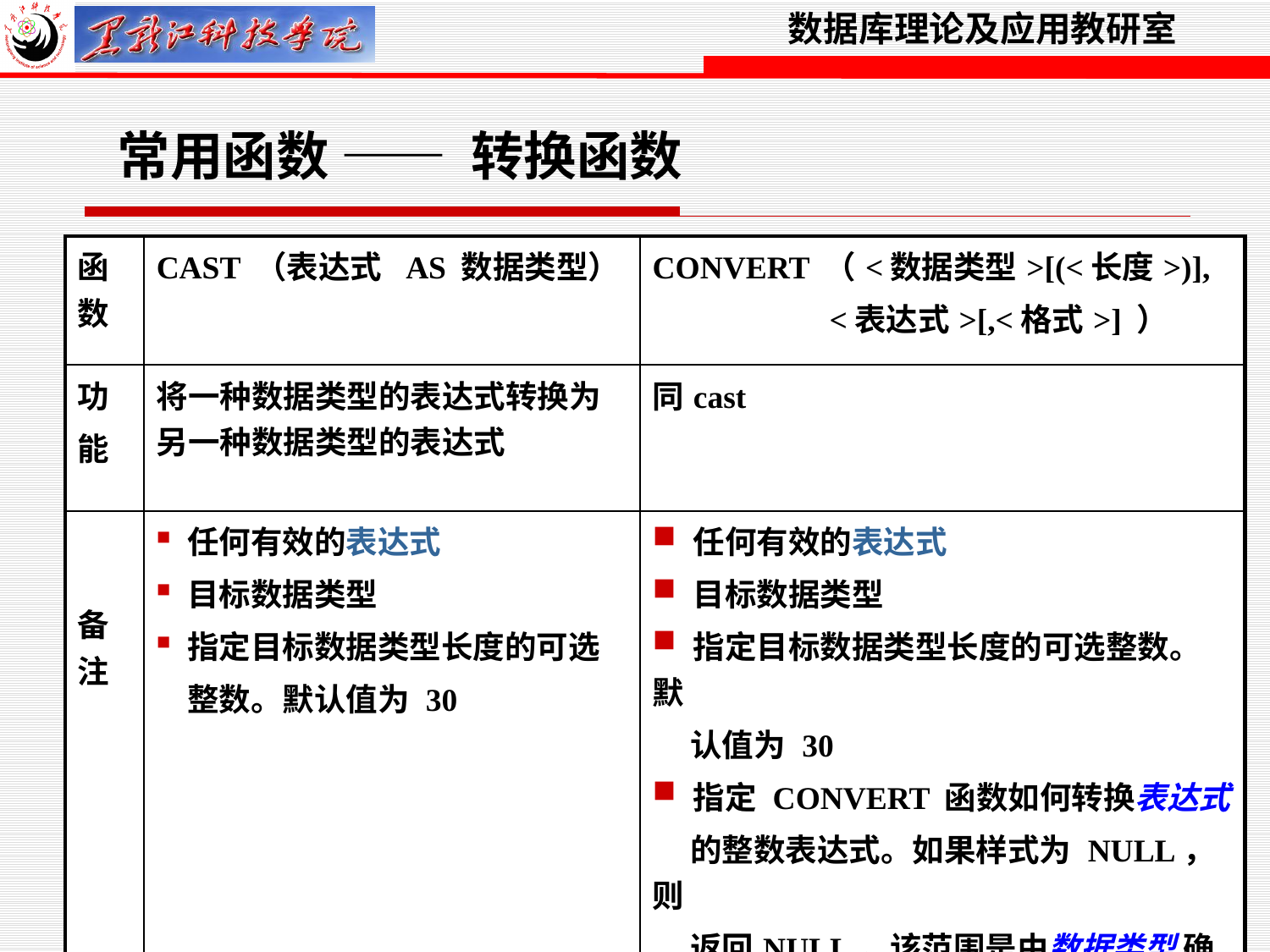

常用函数 ——  转换函数
| 函数 | CAST （表达式 AS 数据类型） | CONVERT （<数据类型>[(<长度>)], <表达式>[,<格式>] ） |
| --- | --- | --- |
| 功 能 | 将一种数据类型的表达式转换为另一种数据类型的表达式 | 同cast |
| 备注 | 任何有效的表达式 目标数据类型 指定目标数据类型长度的可选 整数。默认值为 30 | 任何有效的表达式 目标数据类型 指定目标数据类型长度的可选整数。默 认值为 30 指定 CONVERT 函数如何转换表达式 的整数表达式。如果样式为 NULL，则 返回NULL，该范围是由数据类型 确定 |